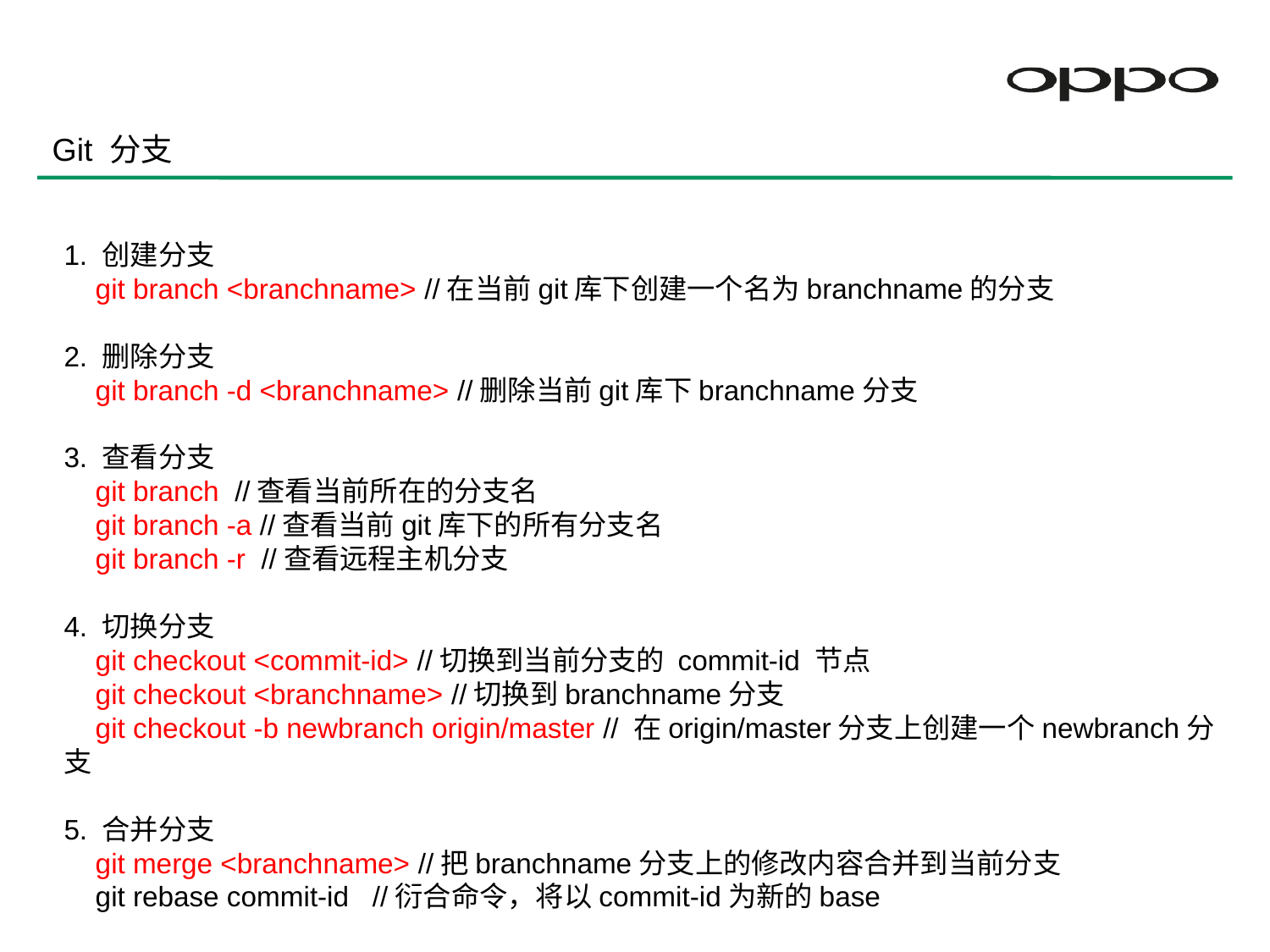

Git 分支

1. 创建分支
    git branch <branchname> //在当前git库下创建一个名为branchname的分支

2. 删除分支
    git branch -d <branchname> //删除当前git库下branchname分支

3. 查看分支
    git branch  //查看当前所在的分支名
    git branch -a //查看当前git库下的所有分支名
    git branch -r  //查看远程主机分支

4. 切换分支
    git checkout <commit-id> //切换到当前分支的 commit-id 节点
    git checkout <branchname> //切换到branchname分支
    git checkout -b newbranch origin/master // 在origin/master分支上创建一个newbranch分支

5. 合并分支
    git merge <branchname> //把branchname分支上的修改内容合并到当前分支
    git rebase commit-id   //衍合命令，将以commit-id为新的base